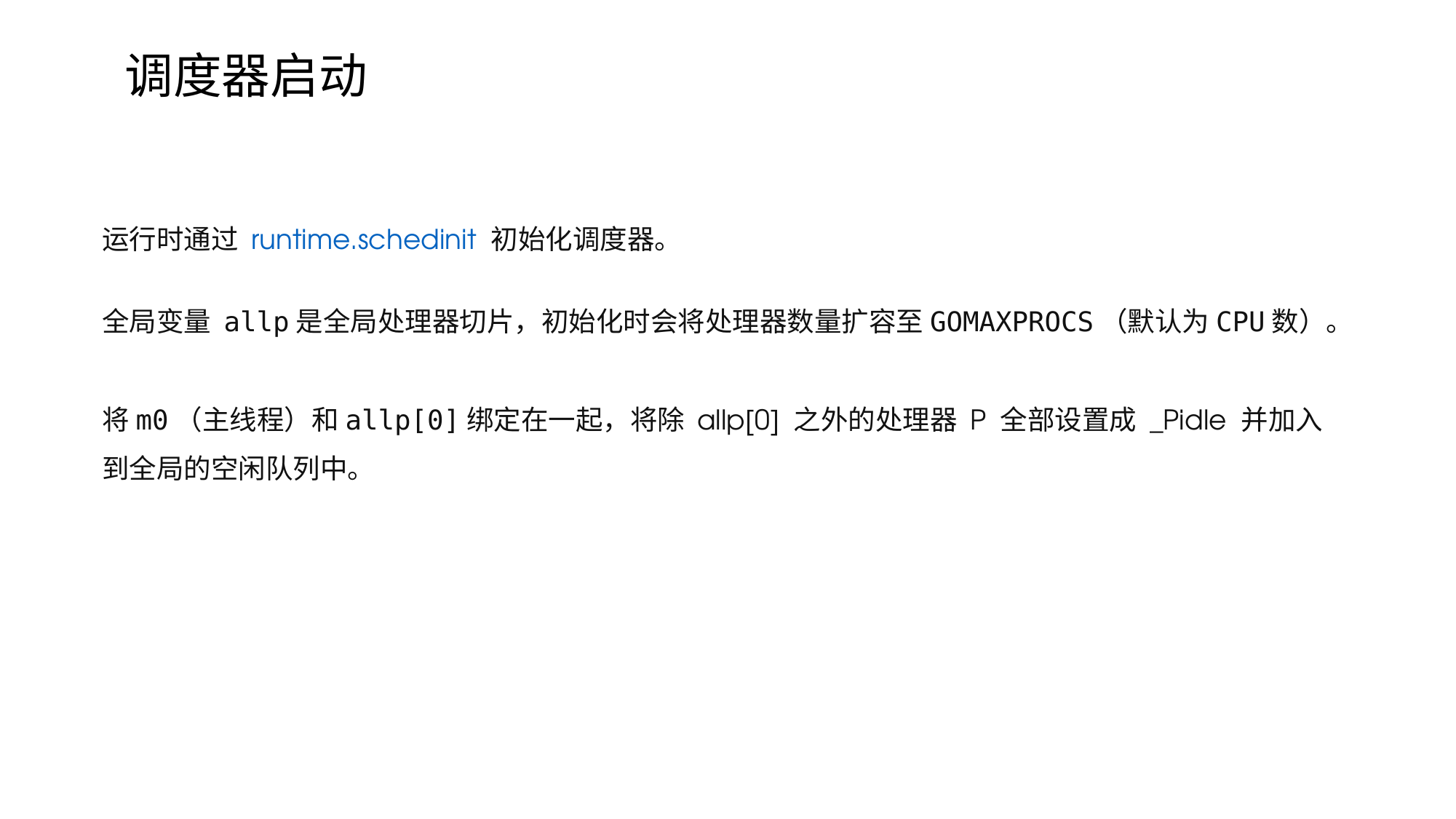

# 调度器启动
运行时通过 runtime.schedinit 初始化调度器。

全局变量 allp是全局处理器切片，初始化时会将处理器数量扩容至GOMAXPROCS（默认为CPU数）。

将m0（主线程）和allp[0]绑定在一起，将除 allp[0] 之外的处理器 P 全部设置成 _Pidle 并加入到全局的空闲队列中。